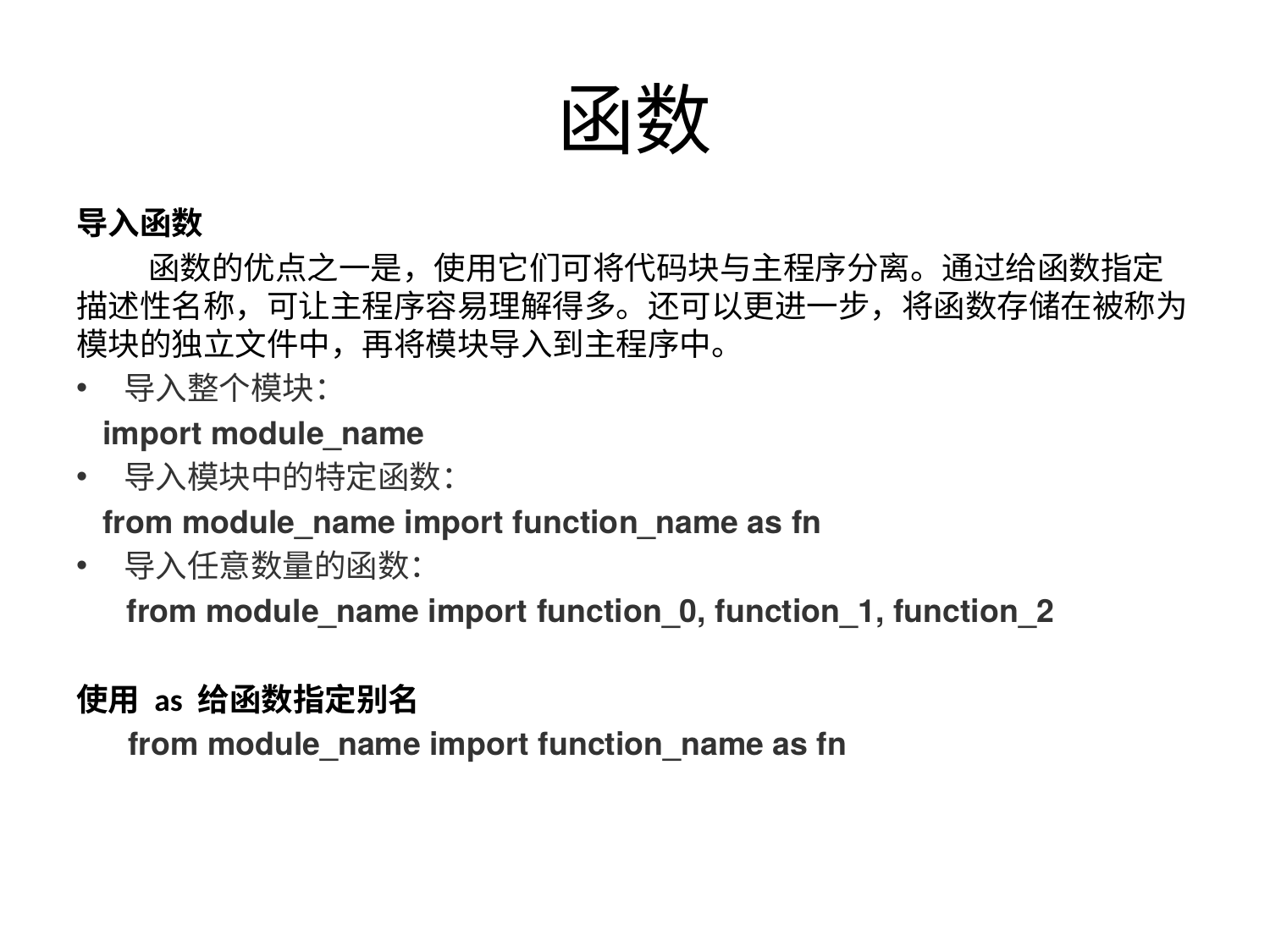

# 函数
导入函数
         函数的优点之一是，使用它们可将代码块与主程序分离。通过给函数指定描述性名称，可让主程序容易理解得多。还可以更进一步，将函数存储在被称为模块的独立文件中，再将模块导入到主程序中。
导入整个模块：
   import module_name
导入模块中的特定函数：
   from module_name import function_name as fn
导入任意数量的函数：
       from module_name import function_0, function_1, function_2

使用 as 给函数指定别名
       from module_name import function_name as fn